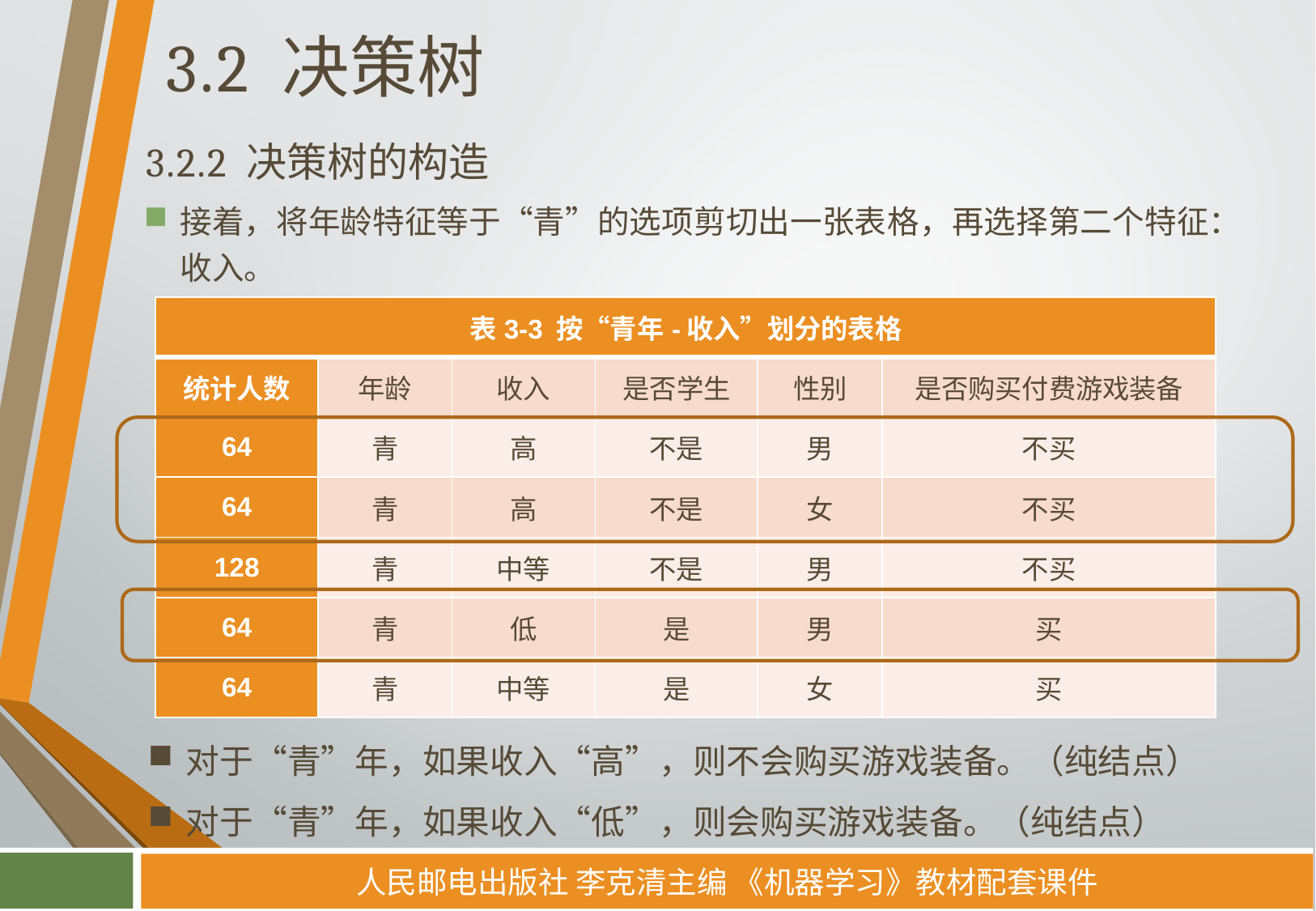

# 3.2 决策树
3.2.2 决策树的构造
接着，将年龄特征等于“青”的选项剪切出一张表格，再选择第二个特征：收入。
| 表3-3 按“青年-收入”划分的表格 |  |  |  |  |  |
| --- | --- | --- | --- | --- | --- |
| 统计人数 | 年龄 | 收入 | 是否学生 | 性别 | 是否购买付费游戏装备 |
| 64 | 青 | 高 | 不是 | 男 | 不买 |
| 64 | 青 | 高 | 不是 | 女 | 不买 |
| 128 | 青 | 中等 | 不是 | 男 | 不买 |
| 64 | 青 | 低 | 是 | 男 | 买 |
| 64 | 青 | 中等 | 是 | 女 | 买 |

对于“青”年，如果收入“高”，则不会购买游戏装备。（纯结点）
对于“青”年，如果收入“低”，则会购买游戏装备。（纯结点）